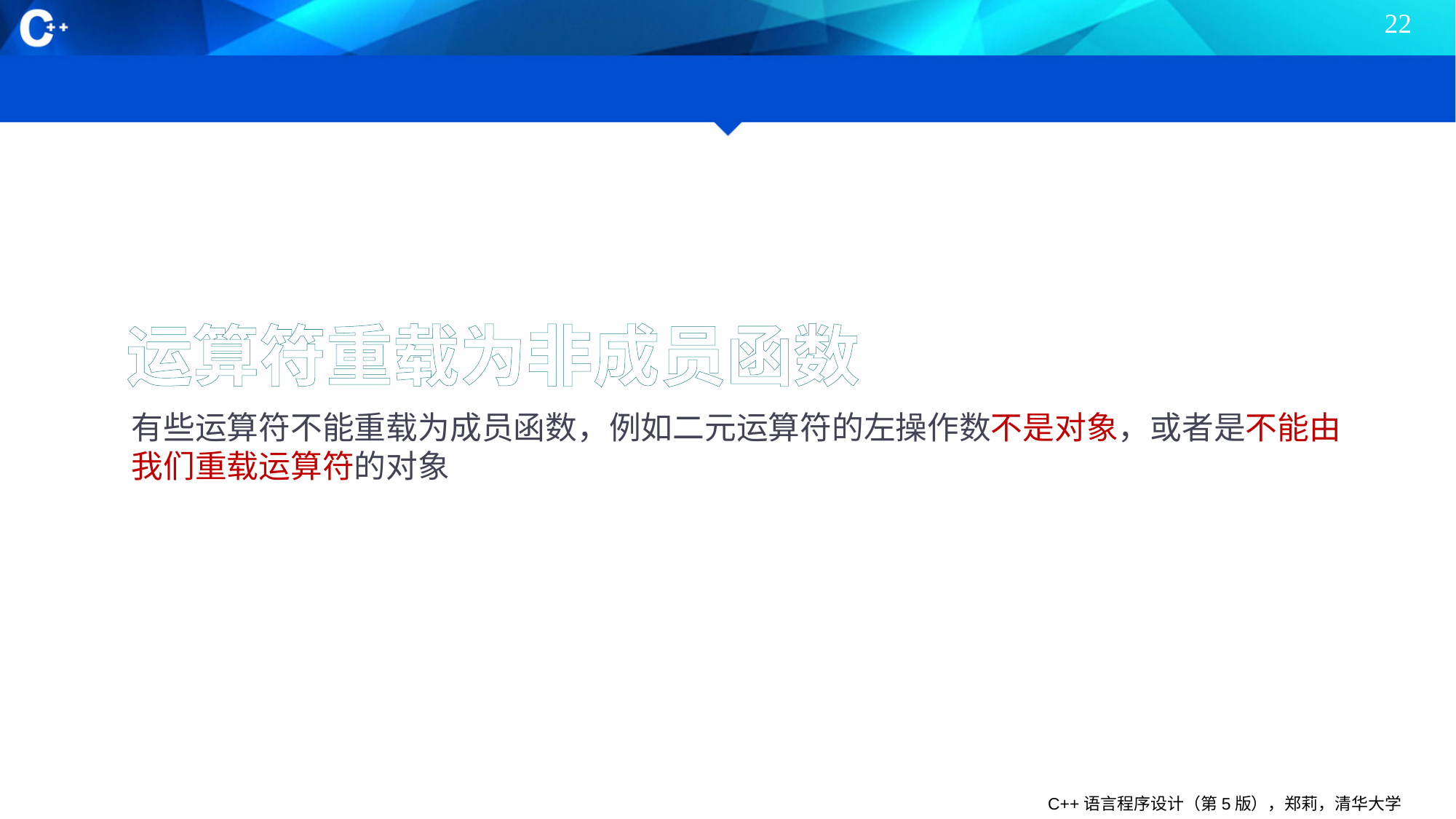

22
# 运算符重载为非成员函数
有些运算符不能重载为成员函数，例如二元运算符的左操作数不是对象，或者是不能由我们重载运算符的对象